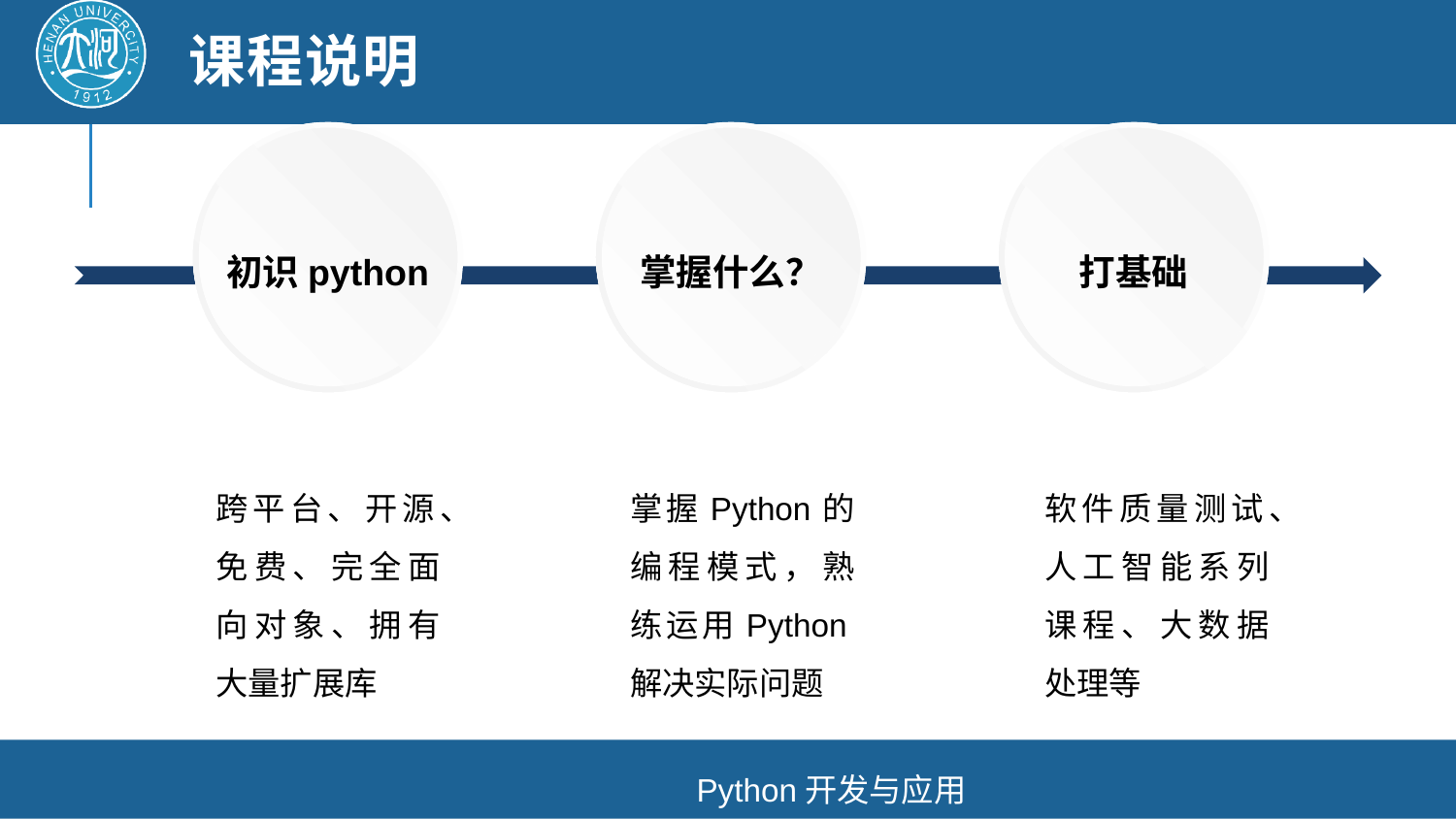

# 课程说明

初识python

掌握什么？

打基础

跨平台、开源、免费、完全面向对象、拥有大量扩展库
掌握Python的编程模式，熟练运用Python解决实际问题
软件质量测试、人工智能系列课程、大数据处理等

Python开发与应用
2